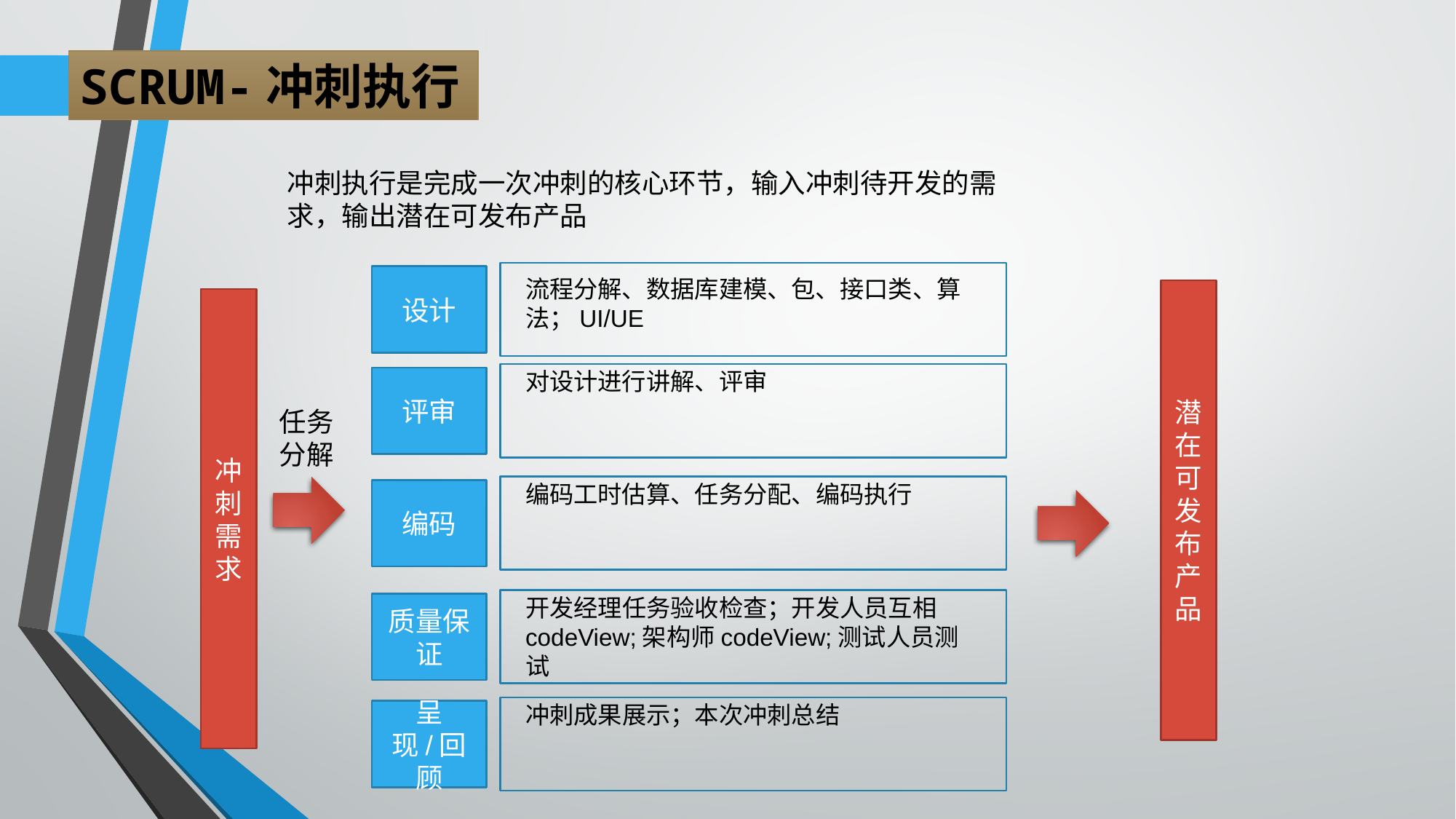

SCRUM-冲刺执行

冲刺执行是完成一次冲刺的核心环节，输入冲刺待开发的需求，输出潜在可发布产品

设计
流程分解、数据库建模、包、接口类、算法；UI/UE

潜在可发布产品
冲刺需求
对设计进行讲解、评审

评审
任务
分解
编码工时估算、任务分配、编码执行

编码

开发经理任务验收检查；开发人员互相codeView;架构师codeView;测试人员测试

质量保证
冲刺成果展示；本次冲刺总结

呈现/回顾